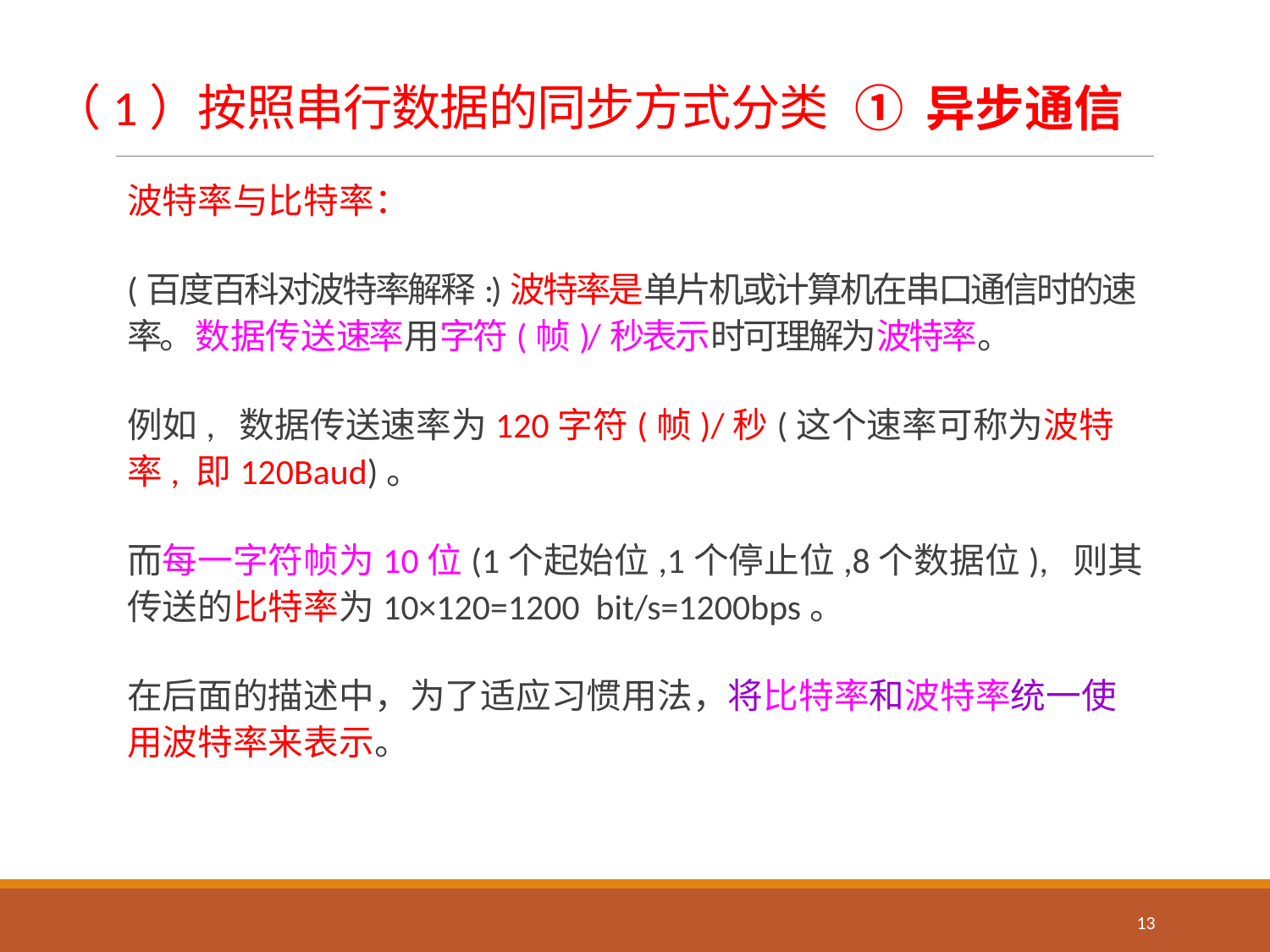

异步通信
# （1）按照串行数据的同步方式分类
波特率与比特率：
(百度百科对波特率解释:)波特率是单片机或计算机在串口通信时的速率。数据传送速率用字符(帧)/秒表示时可理解为波特率。
例如,  数据传送速率为120字符(帧)/秒(这个速率可称为波特率, 即120Baud)。
而每一字符帧为10位(1个起始位,1个停止位,8个数据位),  则其传送的比特率为10×120=1200  bit/s=1200bps。
在后面的描述中，为了适应习惯用法，将比特率和波特率统一使用波特率来表示。
13